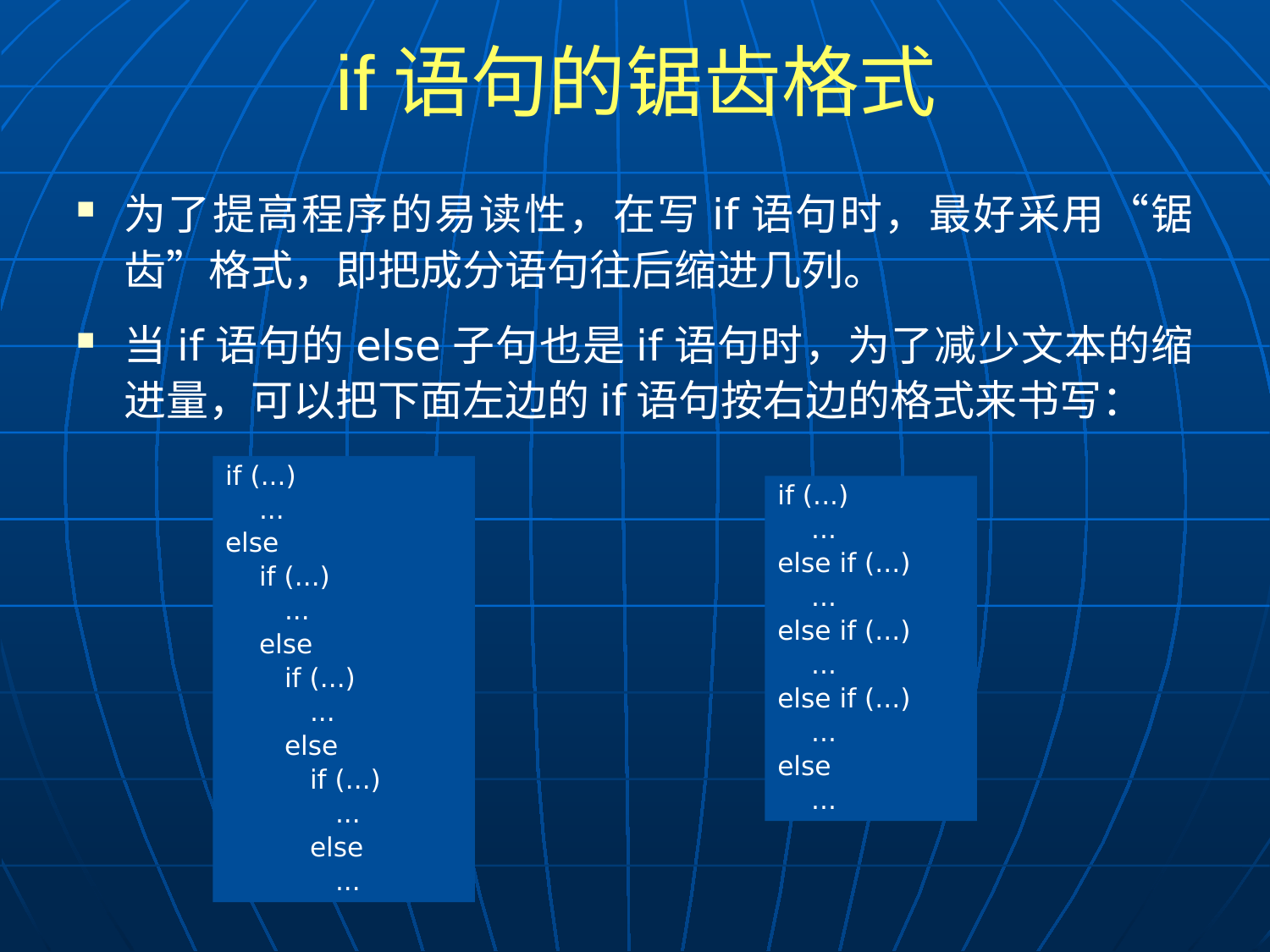

# if语句的锯齿格式
为了提高程序的易读性，在写if语句时，最好采用“锯齿”格式，即把成分语句往后缩进几列。
当if语句的else子句也是if语句时，为了减少文本的缩进量，可以把下面左边的if语句按右边的格式来书写：
if (...)
    ...
else
    if (...)
       ...
    else
       if (...)
          ...
       else
          if (...)
             ...
          else
             ...
if (...)
    ...
else if (...)
    ...
else if (...)
    ...
else if (...)
    ...
else
    ...